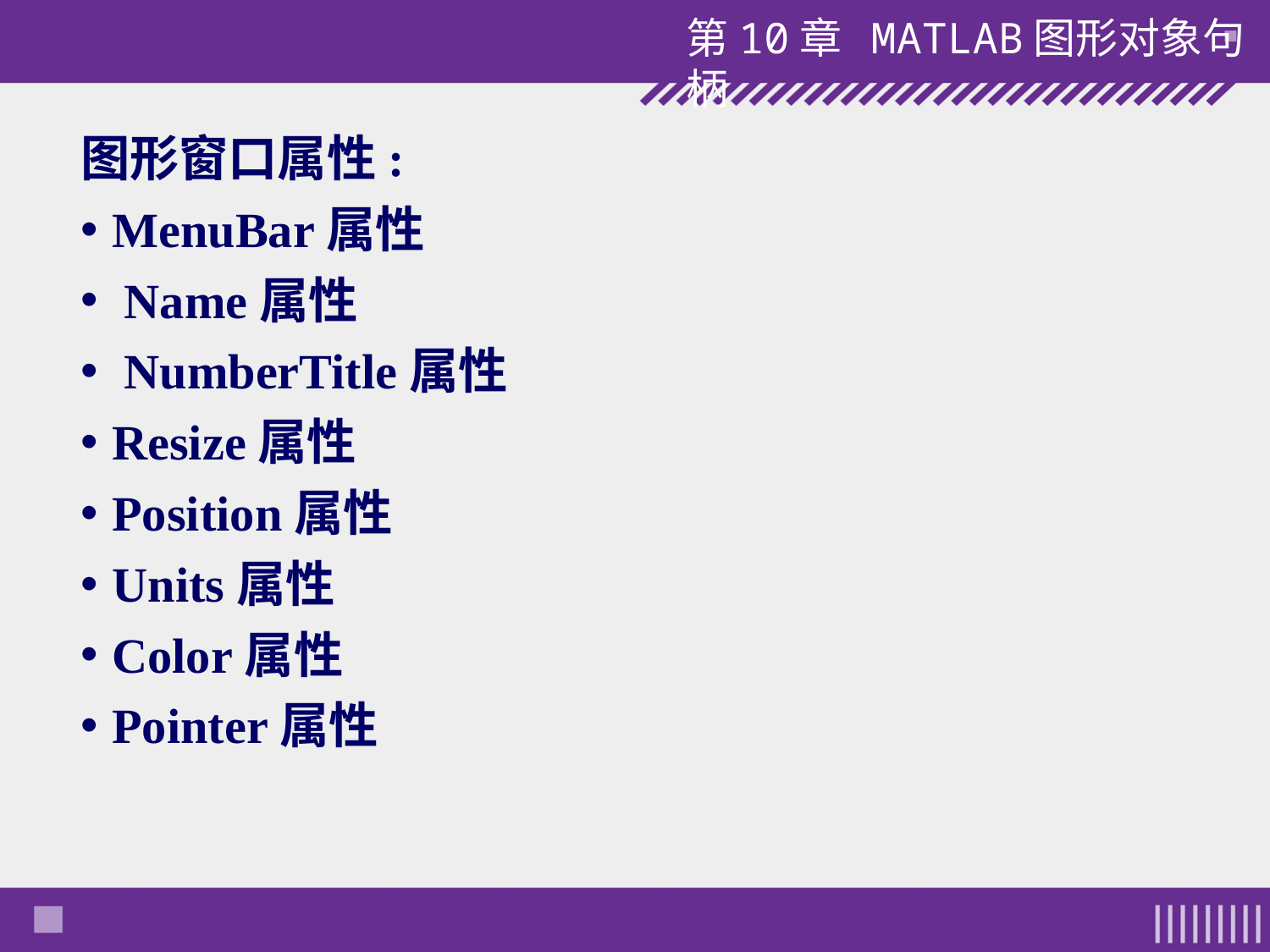

图形窗口属性:
MenuBar属性
 Name属性
 NumberTitle属性
Resize属性
Position属性
Units属性
Color属性
Pointer属性